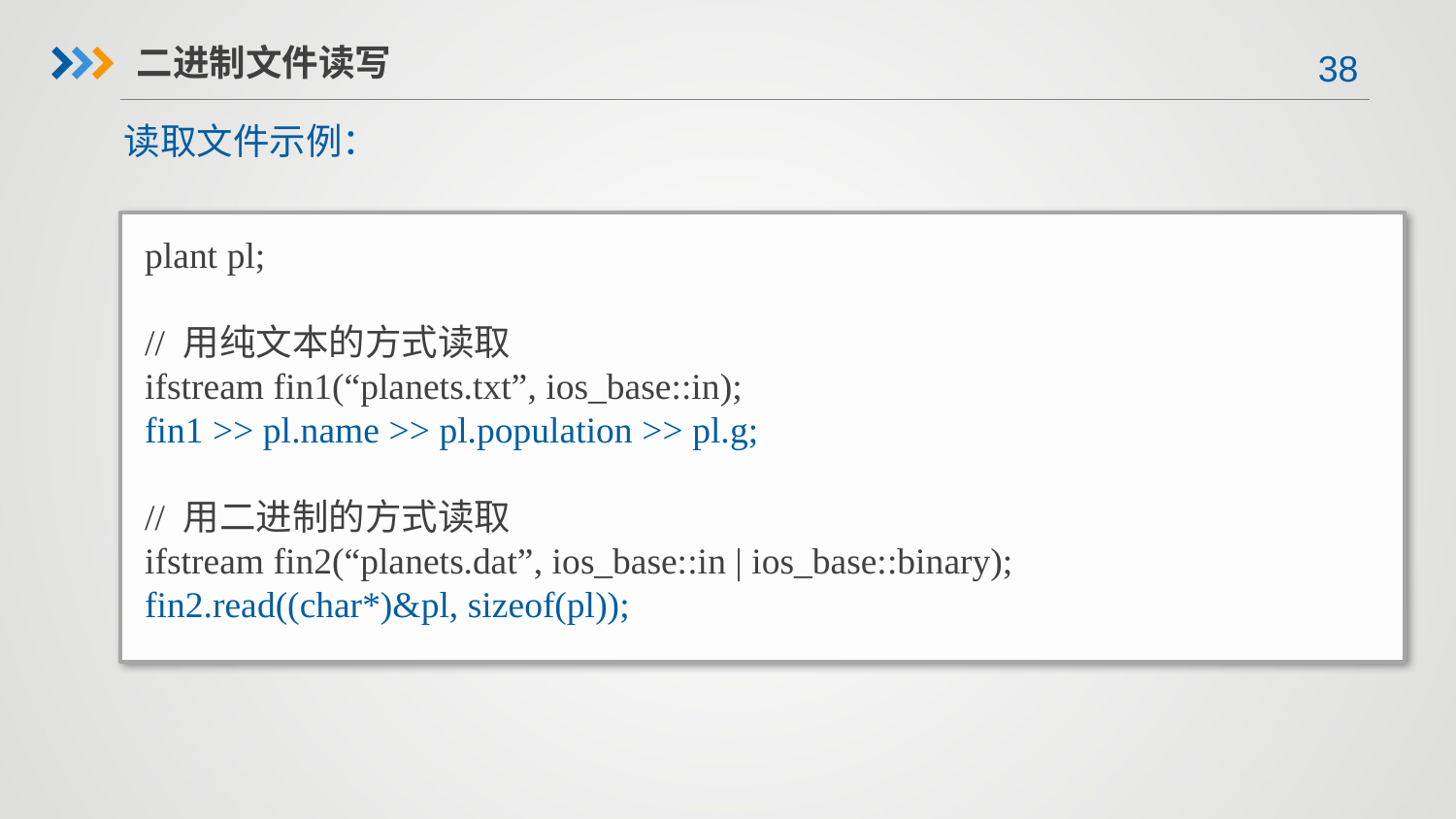

二进制文件读写
读取文件示例：

plant pl;

// 用纯文本的方式读取
ifstream fin1(“planets.txt”, ios_base::in);
fin1 >> pl.name >> pl.population >> pl.g;
// 用二进制的方式读取
ifstream fin2(“planets.dat”, ios_base::in | ios_base::binary);
fin2.read((char*)&pl, sizeof(pl));